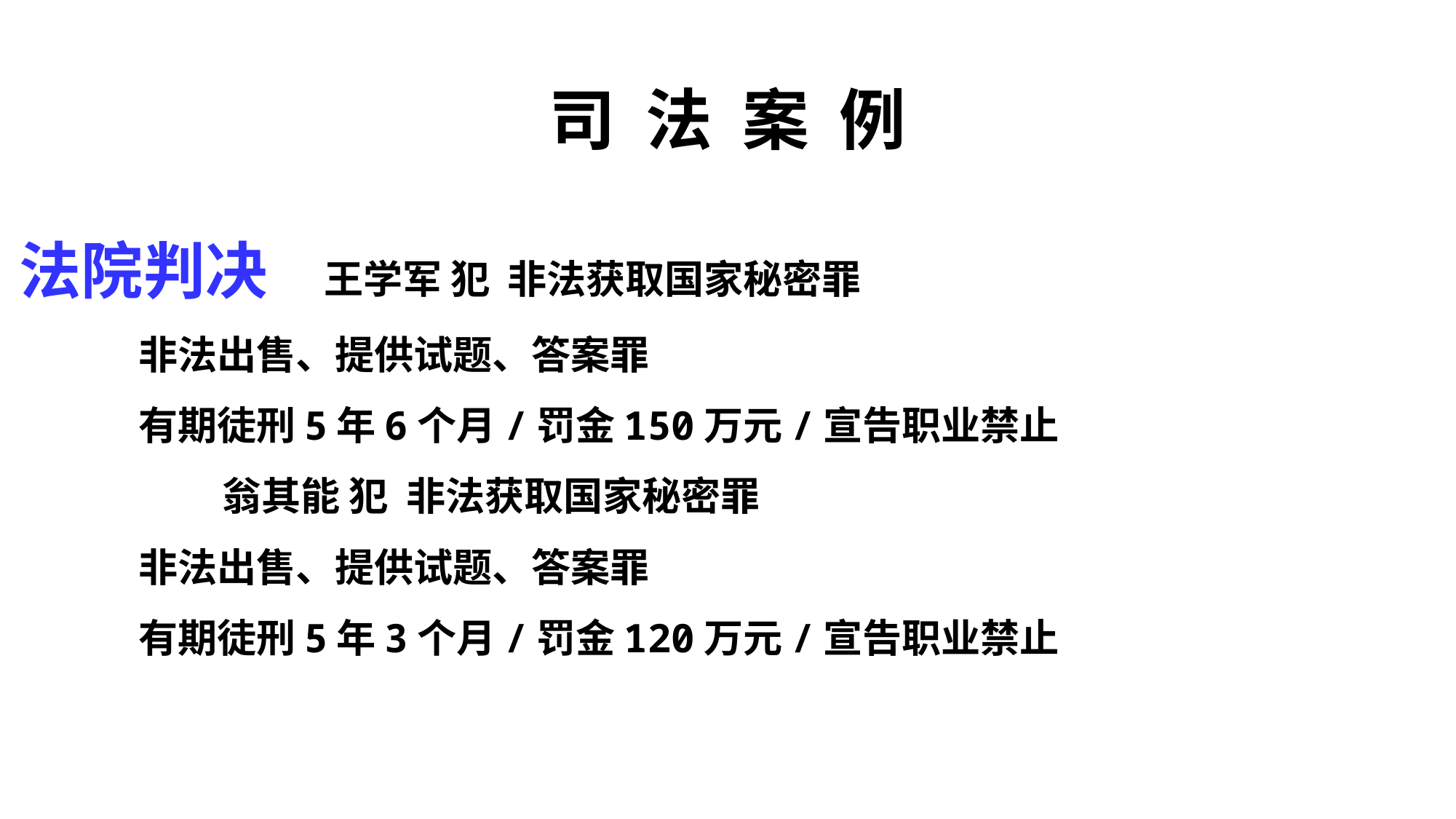

# 司  法  案  例
法院判决	王学军 犯  非法获取国家秘密罪
					 非法出售、提供试题、答案罪
					 有期徒刑5年6个月/罚金150万元/宣告职业禁止
        	翁其能 犯  非法获取国家秘密罪
					 非法出售、提供试题、答案罪
					 有期徒刑5年3个月/罚金120万元/宣告职业禁止